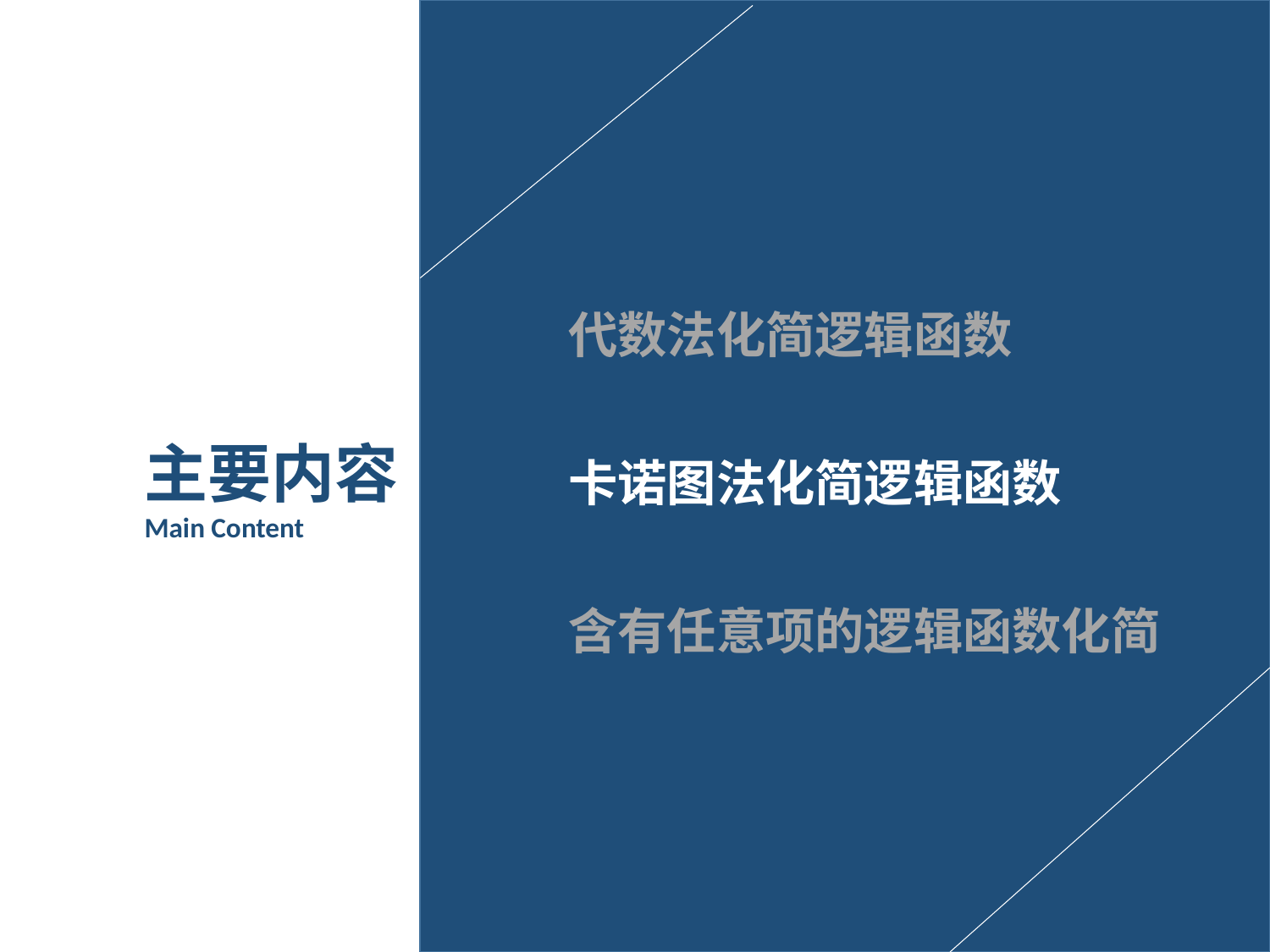

代数法化简逻辑函数
主要内容 Main Content
卡诺图法化简逻辑函数
含有任意项的逻辑函数化简